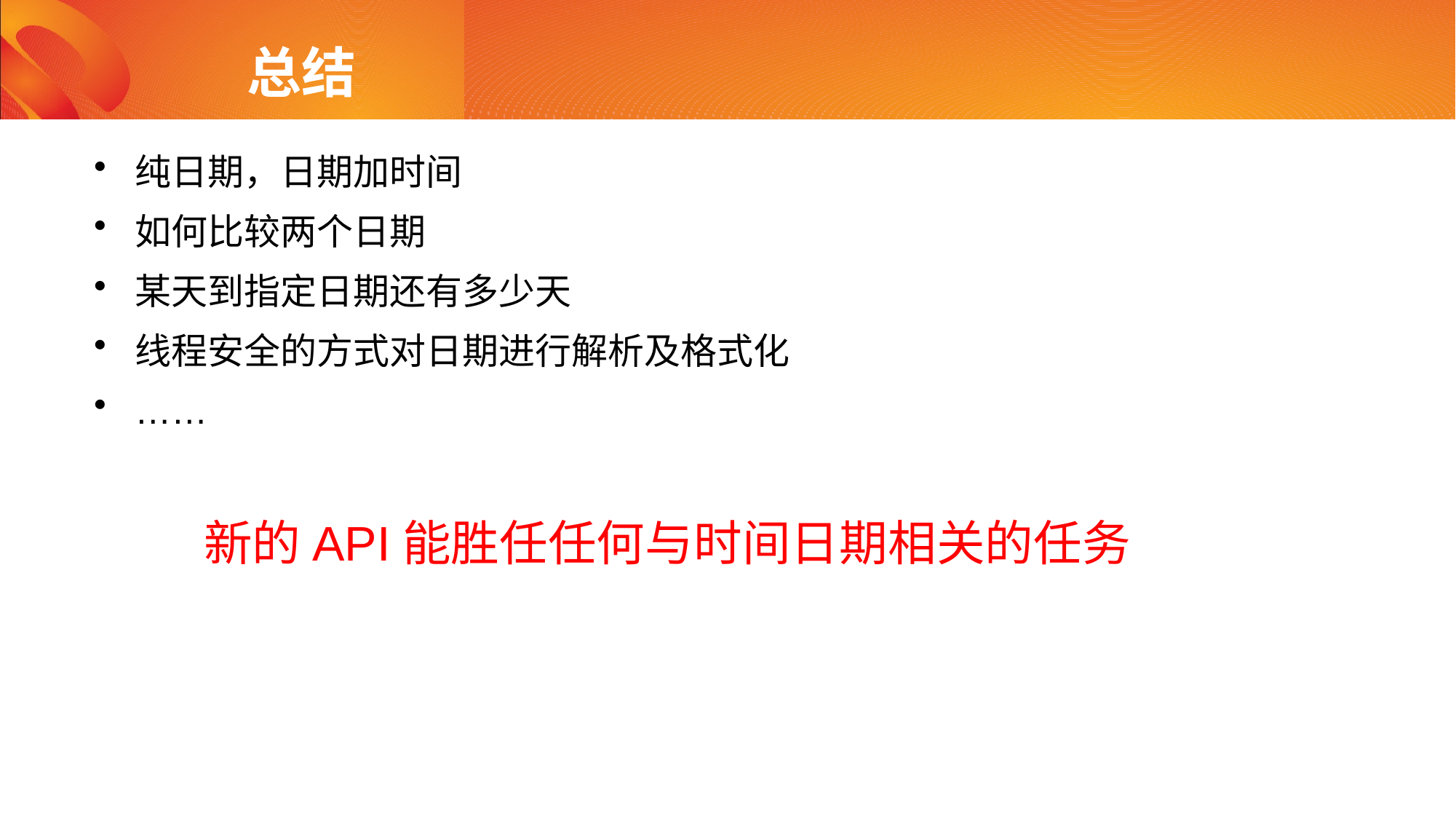

# 总结
纯日期，日期加时间
如何比较两个日期
某天到指定日期还有多少天
线程安全的方式对日期进行解析及格式化
……

新的API能胜任任何与时间日期相关的任务